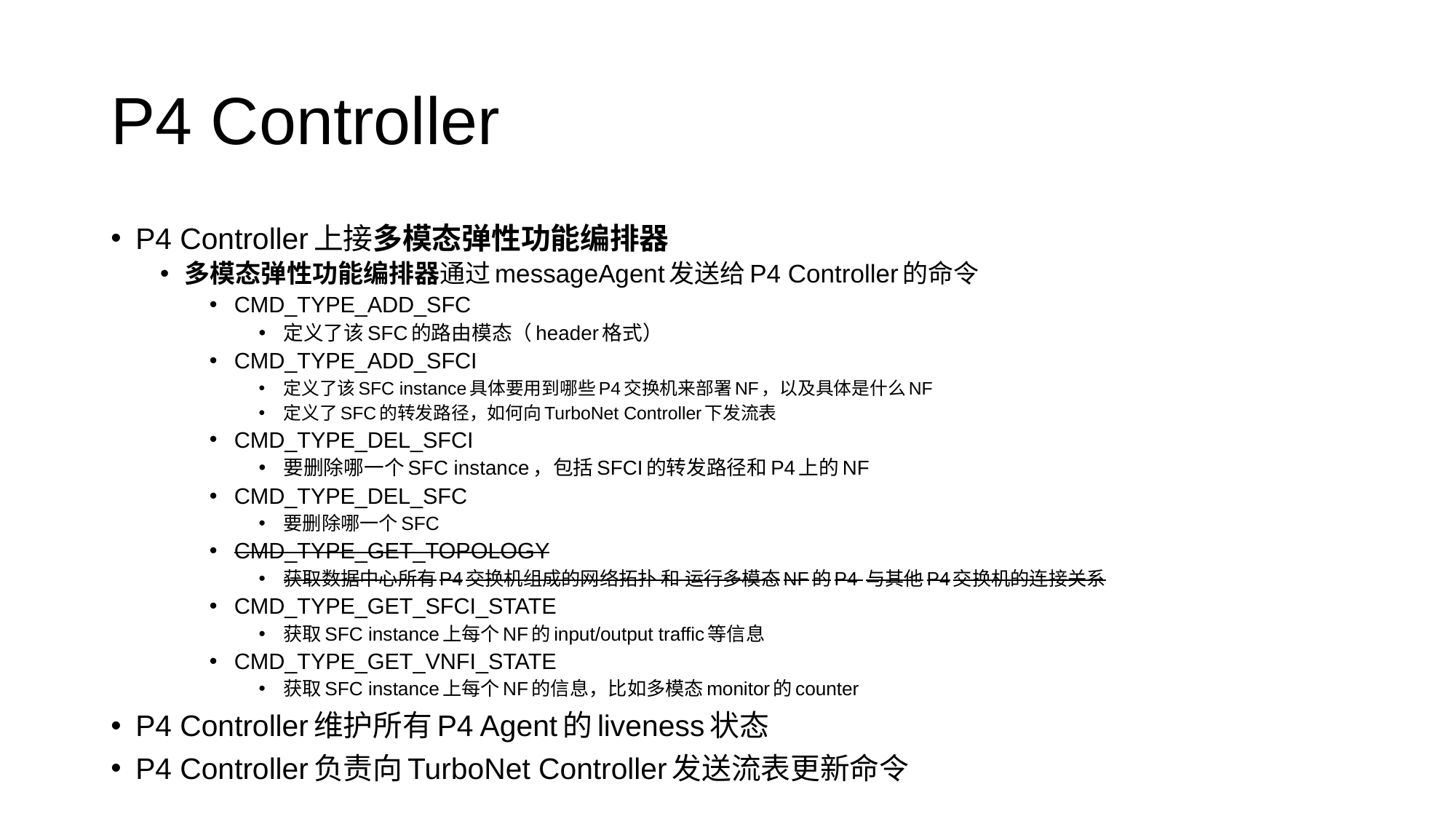

# P4 Controller
P4 Controller上接多模态弹性功能编排器
多模态弹性功能编排器通过messageAgent发送给P4 Controller的命令
CMD_TYPE_ADD_SFC
定义了该SFC的路由模态（header格式）
CMD_TYPE_ADD_SFCI
定义了该SFC instance具体要用到哪些P4交换机来部署NF，以及具体是什么NF
定义了SFC的转发路径，如何向TurboNet Controller下发流表
CMD_TYPE_DEL_SFCI
要删除哪一个SFC instance，包括SFCI的转发路径和P4上的NF
CMD_TYPE_DEL_SFC
要删除哪一个SFC
CMD_TYPE_GET_TOPOLOGY
获取数据中心所有P4交换机组成的网络拓扑 和 运行多模态NF的P4 与其他P4交换机的连接关系
CMD_TYPE_GET_SFCI_STATE
获取SFC instance上每个NF的input/output traffic等信息
CMD_TYPE_GET_VNFI_STATE
获取SFC instance上每个NF的信息，比如多模态monitor的counter
P4 Controller维护所有P4 Agent的liveness状态
P4 Controller负责向TurboNet Controller发送流表更新命令